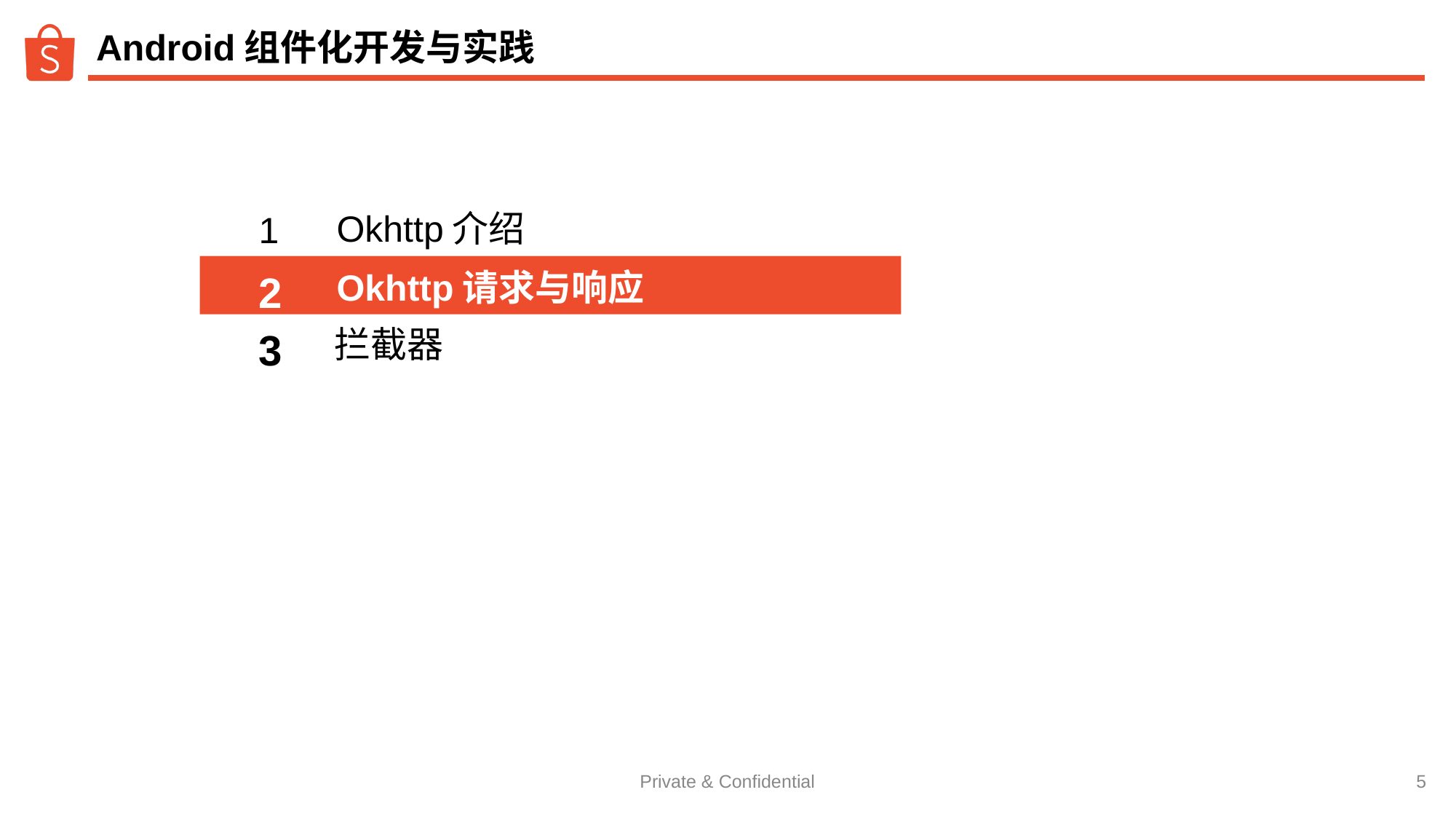

# Android组件化开发与实践
Okhttp介绍
1

Okhttp请求与响应
2
拦截器
3
Private & Confidential
5